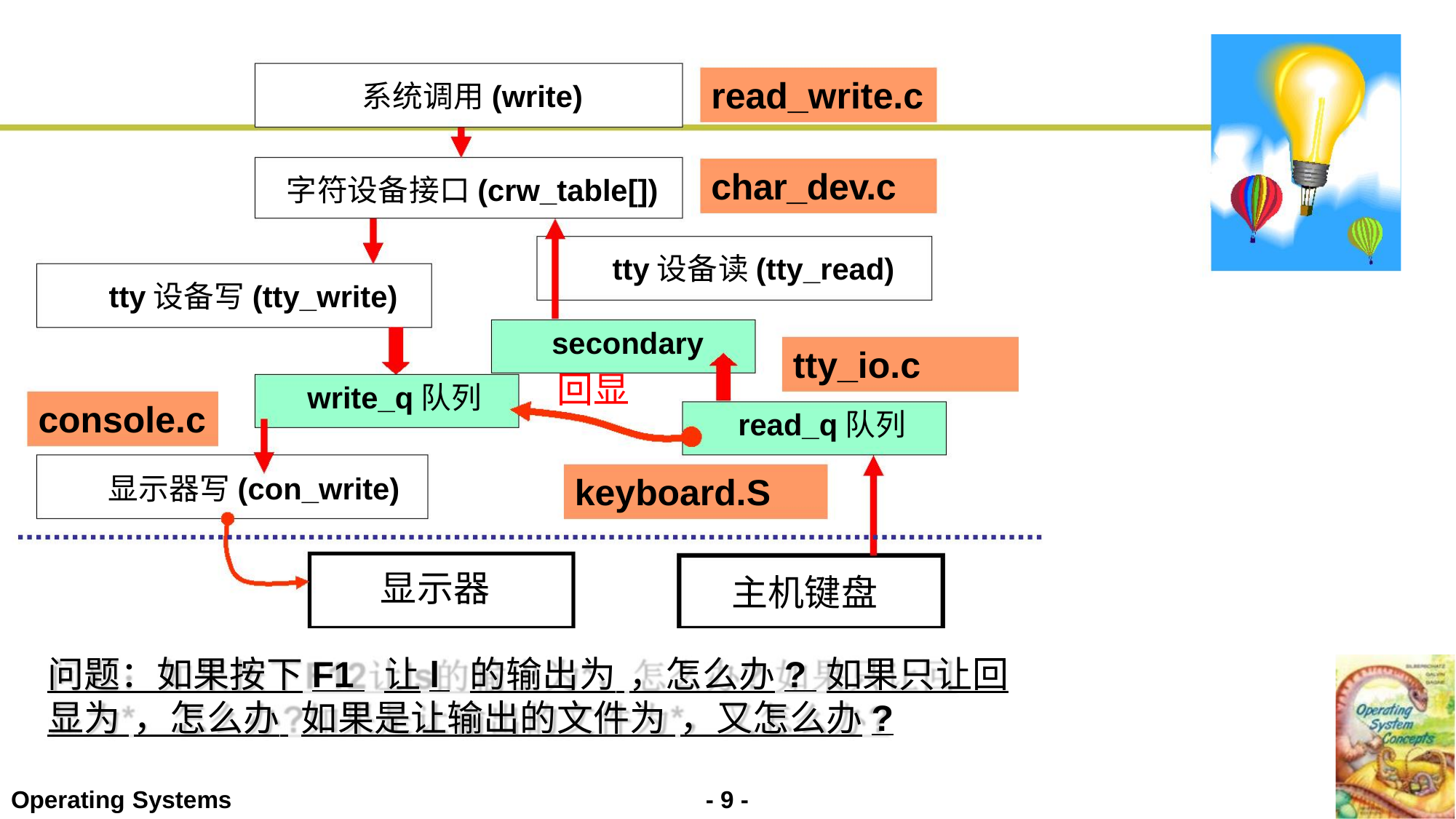

read_write.c
char_dev.c
系统调用(write)
字符设备接口(crw_table[])
tty设备读(tty_read)
tty设备写(tty_write)
secondary
tty_io.c
回显
write_q队列
显示器写(con_write)
console.c
read_q队列
keyboard.S
主机键盘
显示器

问题：如果按下F1 让l 的输出为 ，怎么办? 如果只让回
显为 ，怎么办 如果是让输出的文件为 ，又怎么办?

- 9 -
Operating Systems